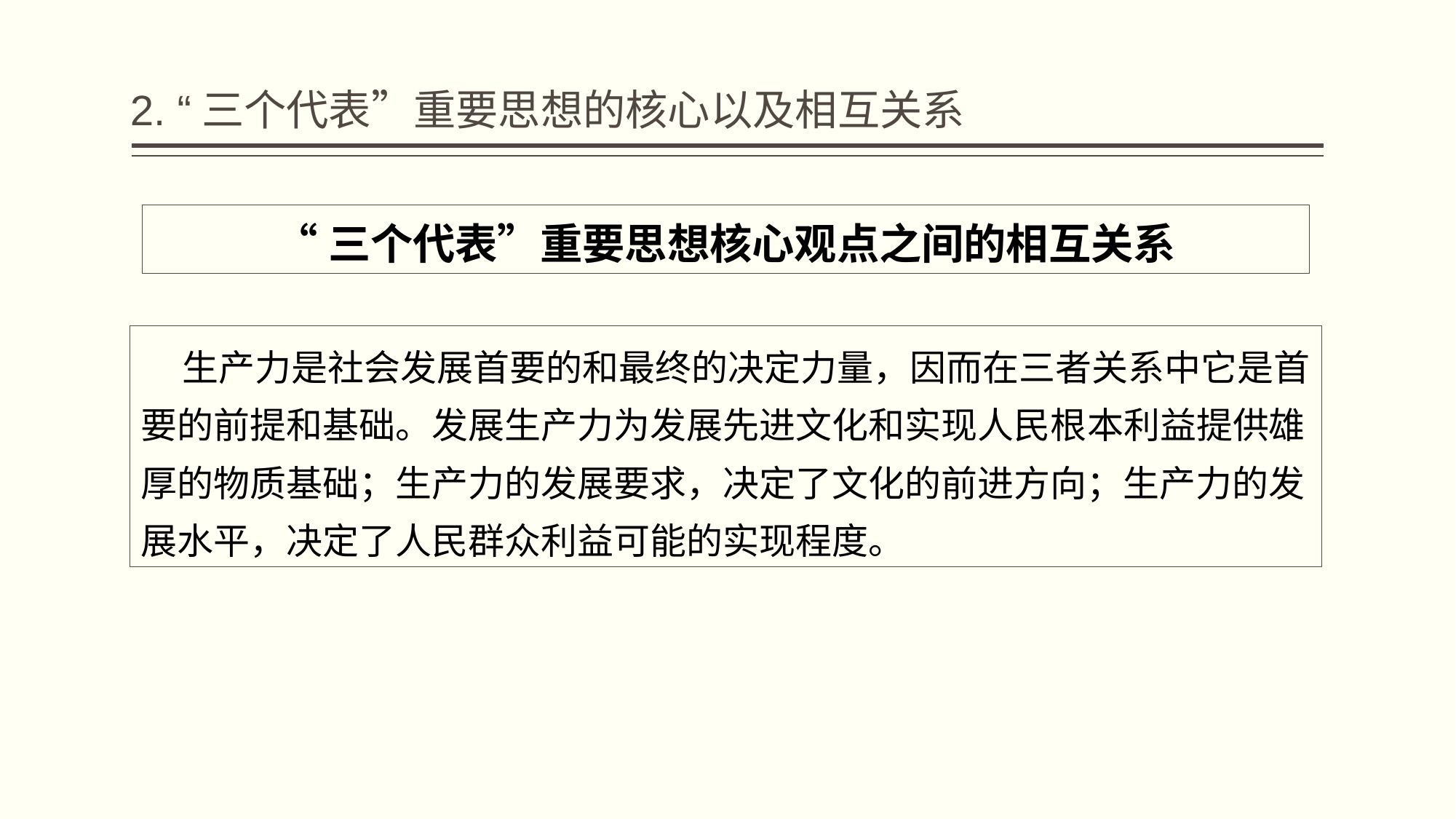

# 2. “三个代表”重要思想的核心以及相互关系
“三个代表”重要思想核心观点之间的相互关系
    生产力是社会发展首要的和最终的决定力量，因而在三者关系中它是首要的前提和基础。发展生产力为发展先进文化和实现人民根本利益提供雄厚的物质基础；生产力的发展要求，决定了文化的前进方向；生产力的发展水平，决定了人民群众利益可能的实现程度。